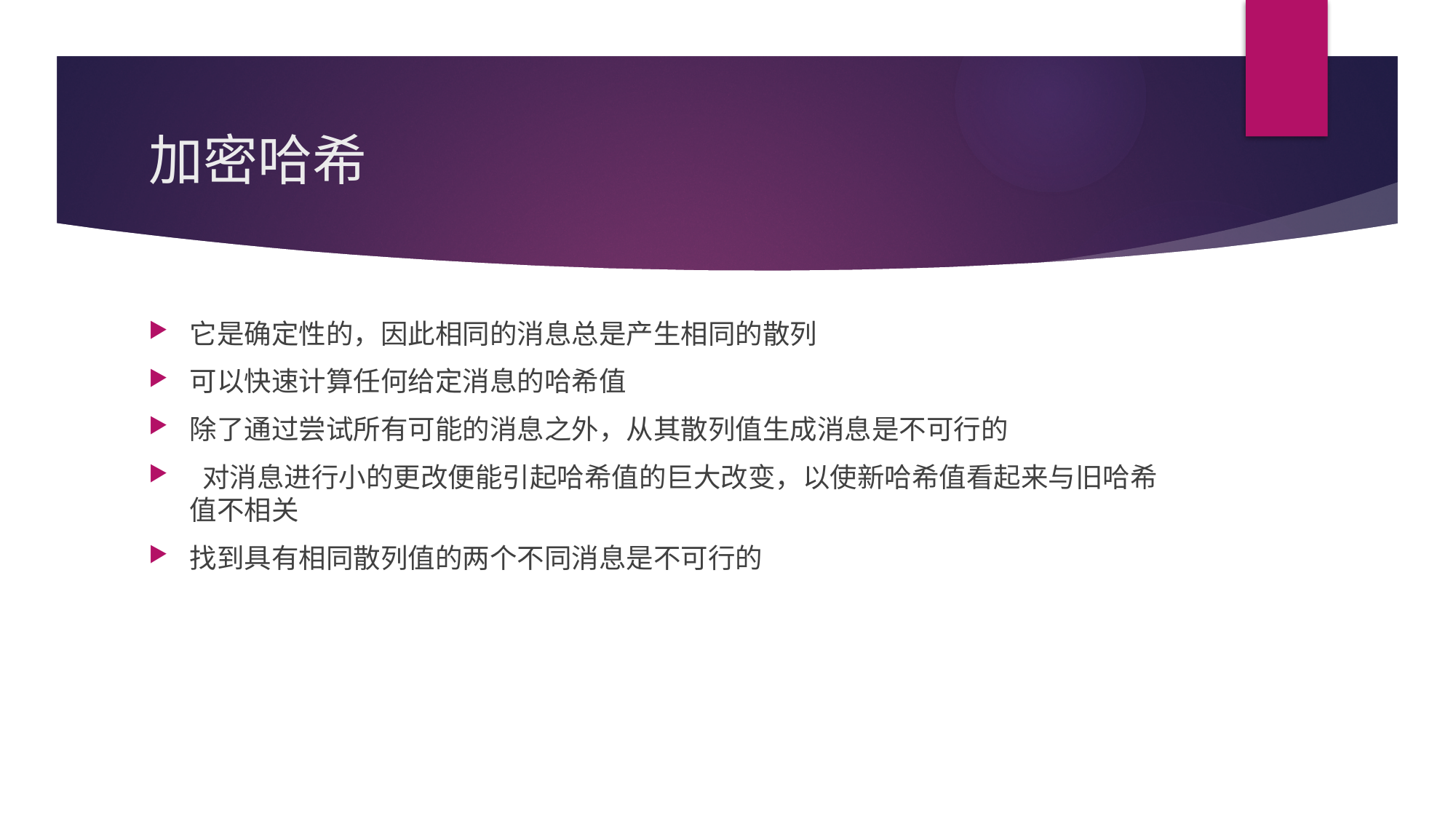

# 加密哈希
它是确定性的，因此相同的消息总是产生相同的散列
可以快速计算任何给定消息的哈希值
除了通过尝试所有可能的消息之外，从其散列值生成消息是不可行的
 对消息进行小的更改便能引起哈希值的巨大改变，以使新哈希值看起来与旧哈希值不相关
找到具有相同散列值的两个不同消息是不可行的